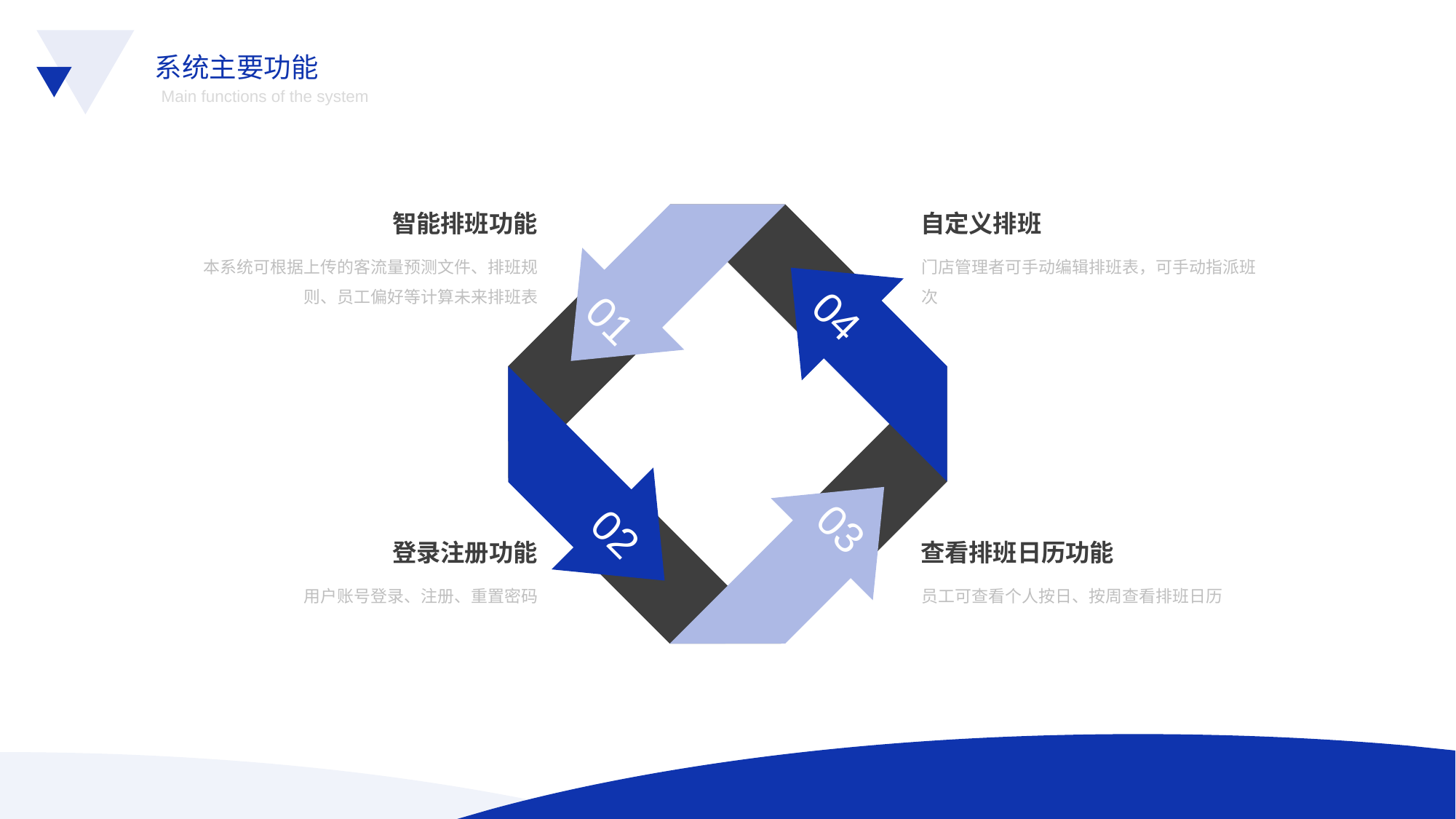

系统主要功能
Main functions of the system
01
智能排班功能
本系统可根据上传的客流量预测文件、排班规则、员工偏好等计算未来排班表
自定义排班
门店管理者可手动编辑排班表，可手动指派班次

04

02
03
登录注册功能
用户账号登录、注册、重置密码
查看排班日历功能
员工可查看个人按日、按周查看排班日历